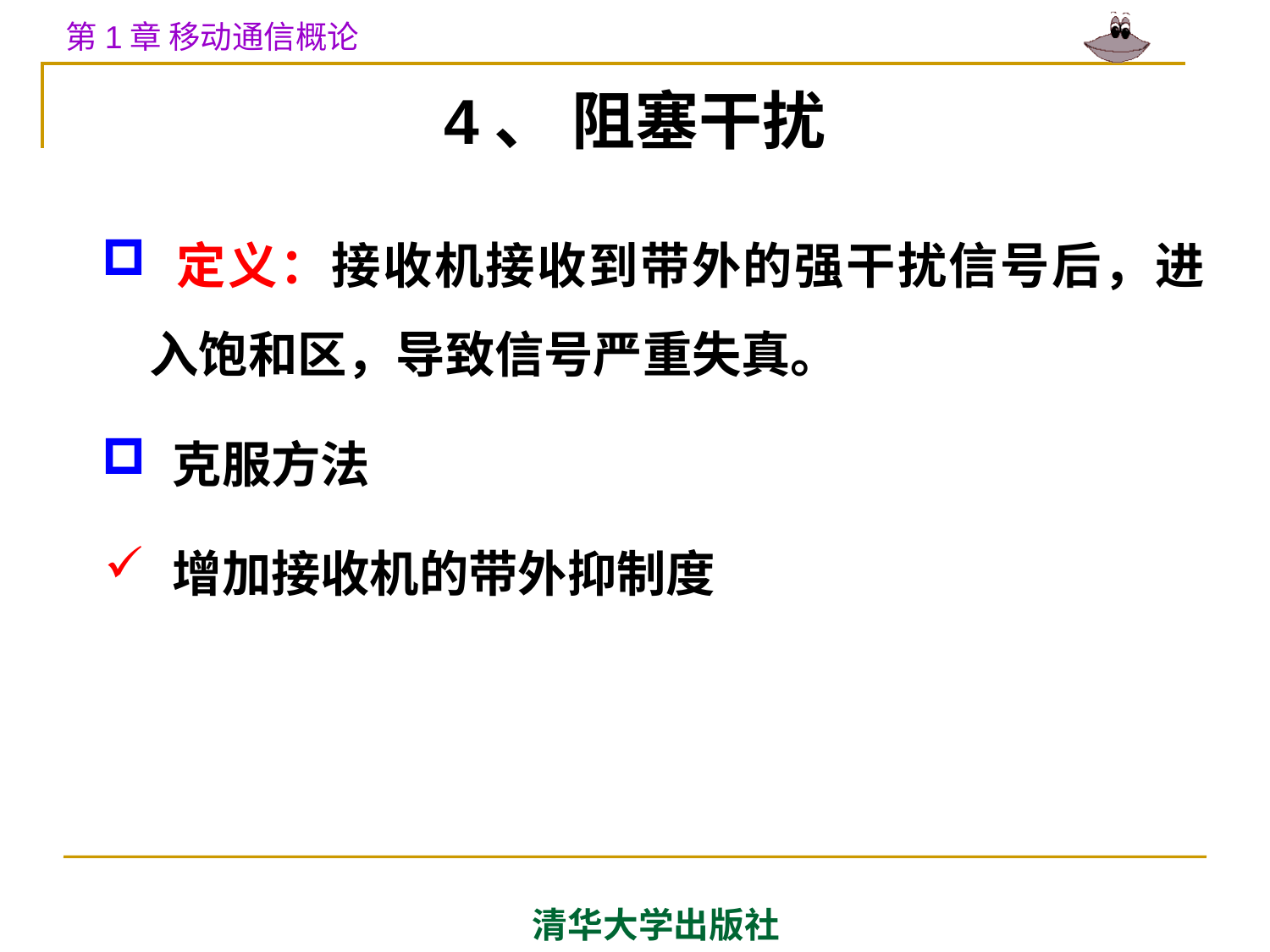

# 4、 阻塞干扰
 定义：接收机接收到带外的强干扰信号后，进入饱和区，导致信号严重失真。
 克服方法
 增加接收机的带外抑制度